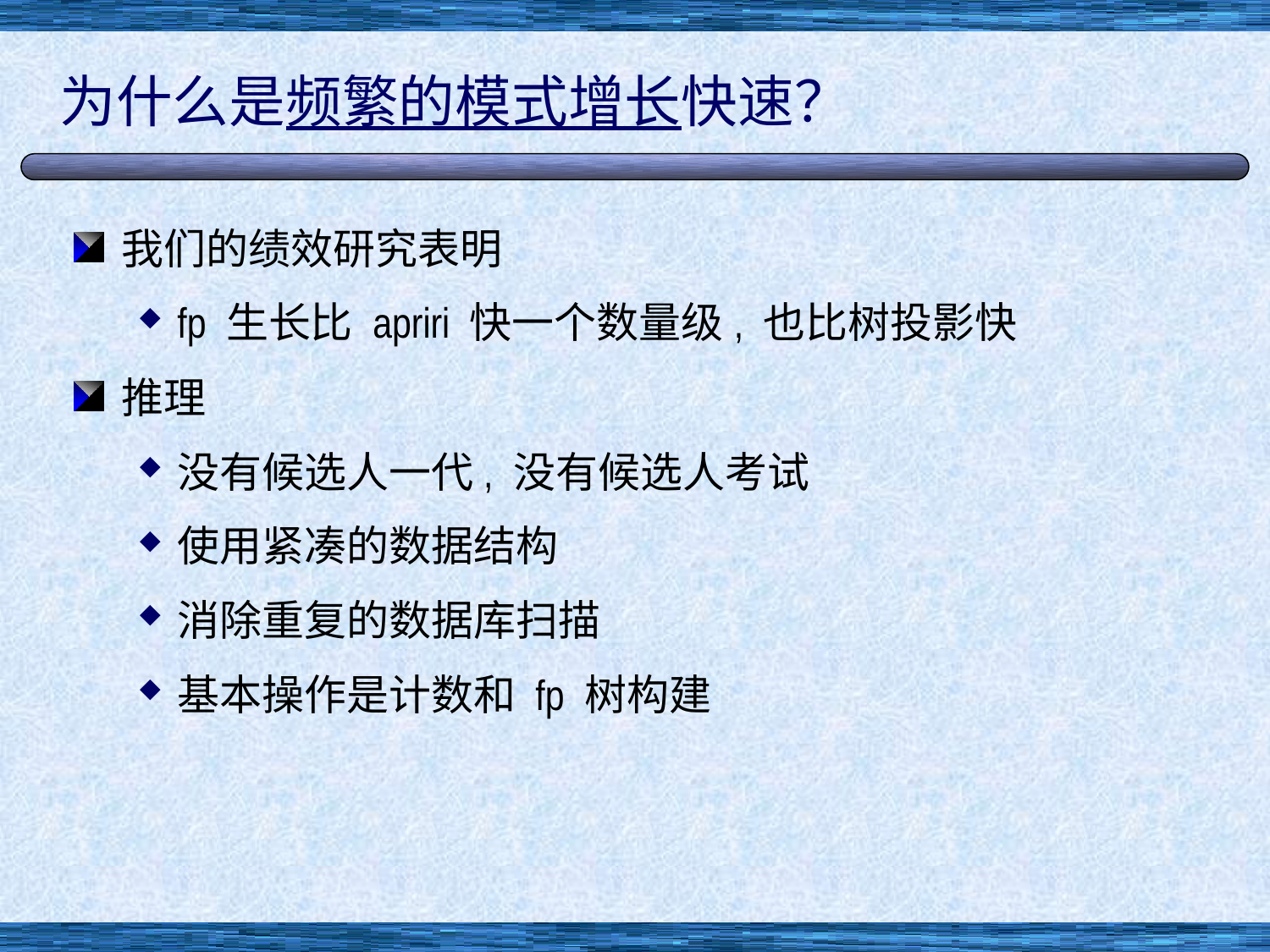

# 为什么是频繁的模式增长快速？
我们的绩效研究表明
fp 生长比 apriri 快一个数量级, 也比树投影快
推理
没有候选人一代, 没有候选人考试
使用紧凑的数据结构
消除重复的数据库扫描
基本操作是计数和 fp 树构建